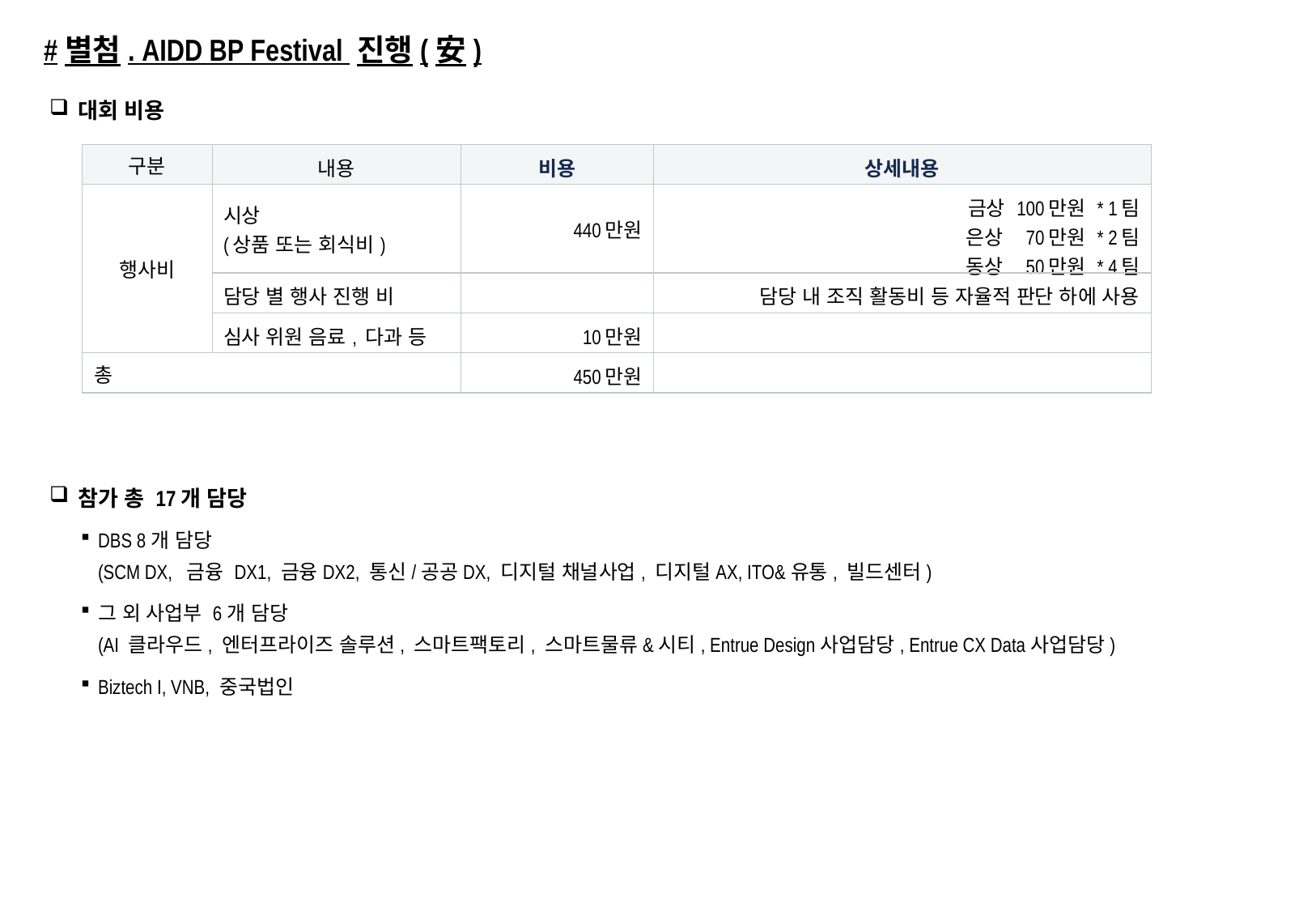

#별첨. AIDD BP Festival 진행(安)
대회 비용
| 구분 | 내용 | 비용 | 상세내용 |
| --- | --- | --- | --- |
| 행사비 | 시상 (상품 또는 회식비) | 440만원 | 금상 100만원 \* 1팀 은상 70만원 \* 2팀 동상 50만원 \* 4팀 |
|  | 담당 별 행사 진행 비 |  | 담당 내 조직 활동비 등 자율적 판단 하에 사용 |
|  | 심사 위원 음료, 다과 등 | 10만원 |  |
| 총 |  | 450만원 |  |
참가 총 17개 담당
DBS 8개 담당
(SCM DX,  금융 DX1, 금융DX2, 통신/공공DX, 디지털 채널사업, 디지털AX, ITO&유통, 빌드센터)
그 외 사업부 6개 담당
(AI 클라우드, 엔터프라이즈 솔루션, 스마트팩토리, 스마트물류&시티, Entrue Design사업담당, Entrue CX Data사업담당)
Biztech I, VNB, 중국법인